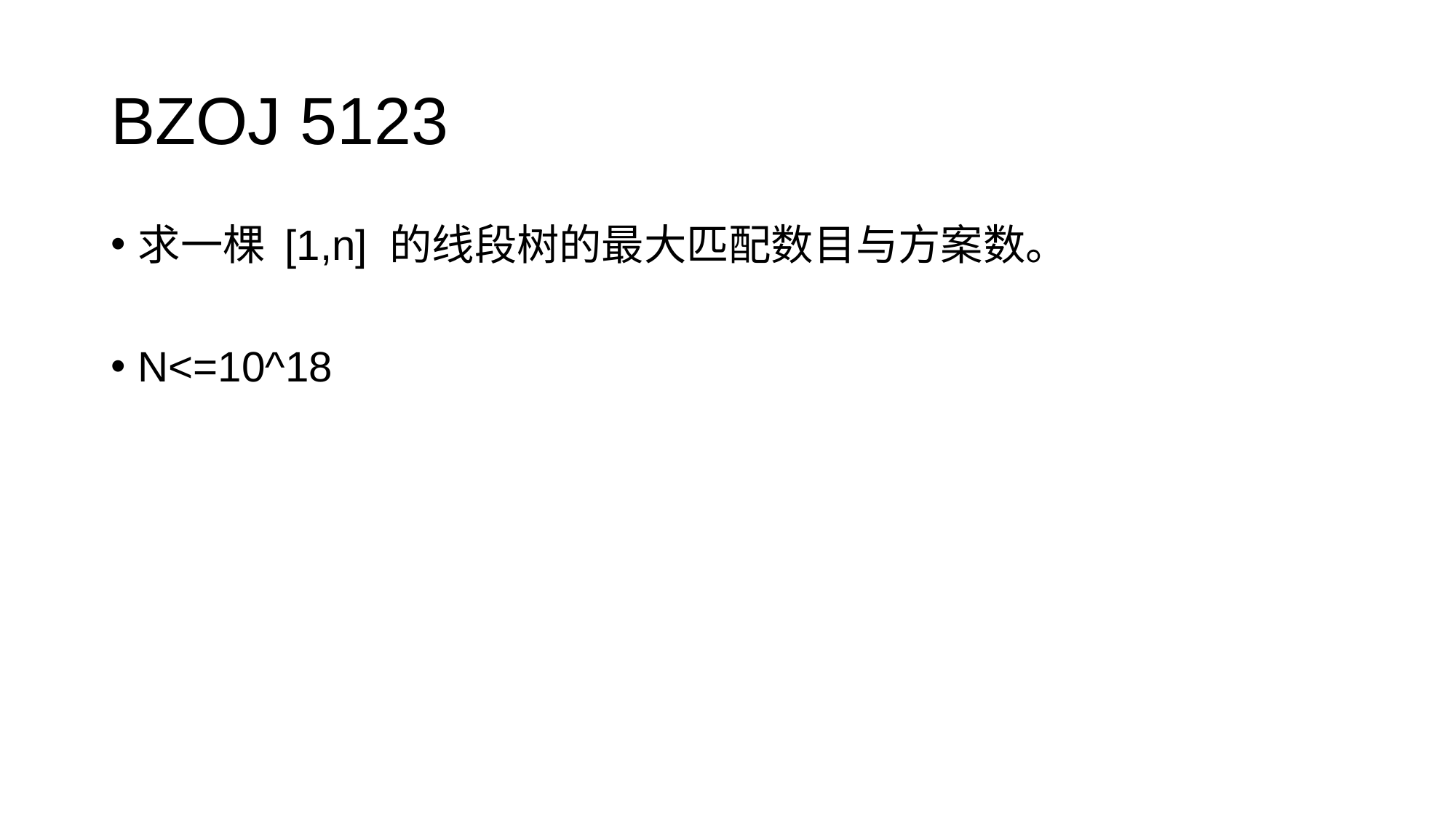

# BZOJ 5123
求一棵 [1,n] 的线段树的最大匹配数目与方案数。

N<=10^18